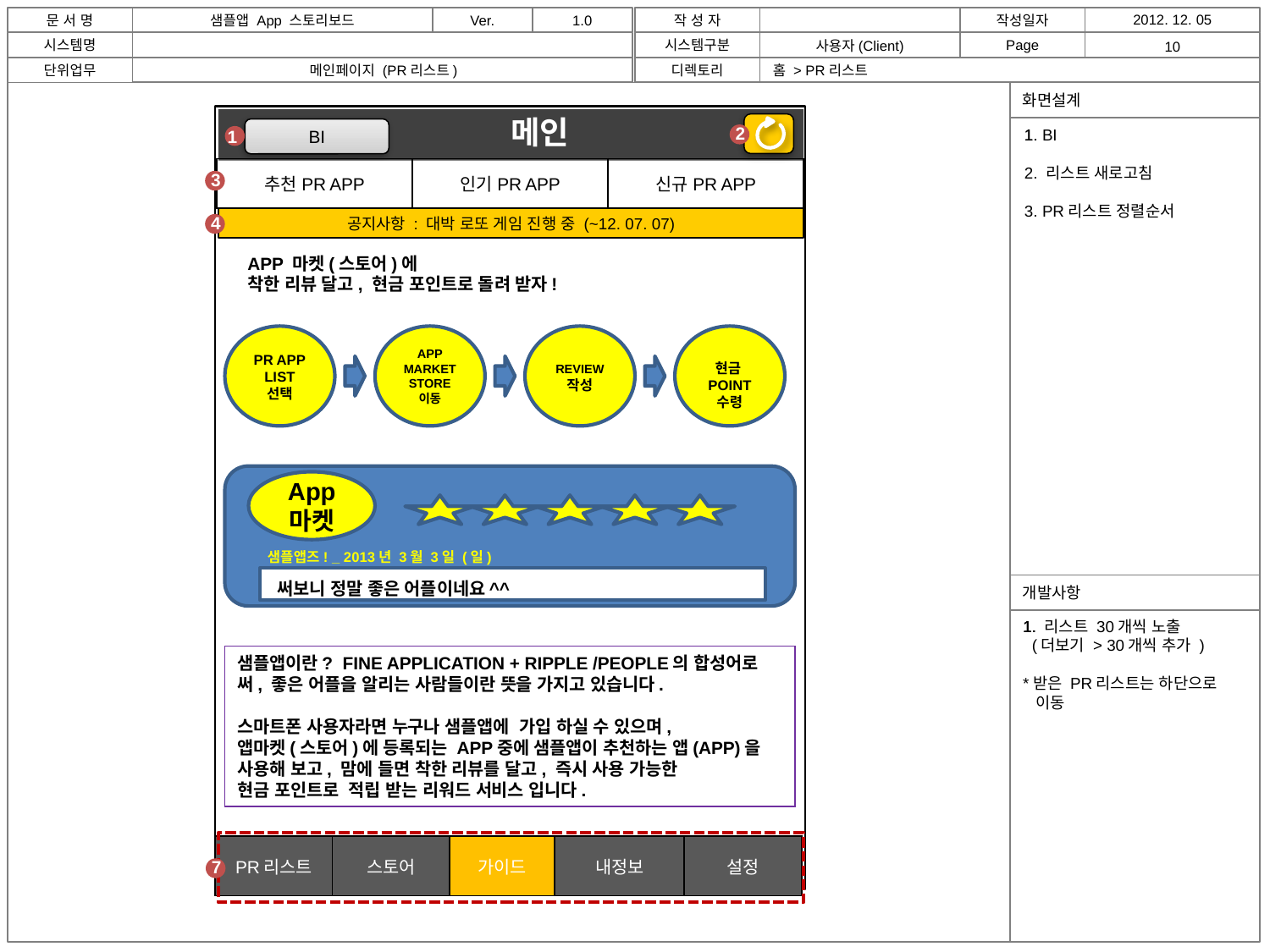

메인페이지 (PR리스트)
홈 > PR리스트

메인

2

BI
1. BI

2. 리스트 새로고침

3. PR리스트 정렬순서

1

| 추천PR APP | 인기PR APP | 신규PR APP |
| --- | --- | --- |
3

4

공지사항 : 대박 로또 게임 진행 중 (~12. 07. 07)
APP 마켓(스토어)에
착한 리뷰 달고, 현금 포인트로 돌려 받자!
PR APP
LIST
선택
APP
MARKET
STORE
이동
REVIEW 작성

현금POINT
수령

App
마켓

샘플앱즈! _ 2013년 3월 3일 (일)

써보니 정말 좋은 어플이네요^^
1. 리스트 30개씩 노출
  (더보기 > 30개씩 추가 )

*받은 PR리스트는 하단으로
  이동
1.
샘플앱이란?  FINE APPLICATION + RIPPLE /PEOPLE의 합성어로써, 좋은 어플을 알리는 사람들이란 뜻을 가지고 있습니다.

스마트폰 사용자라면 누구나 샘플앱에  가입 하실 수 있으며,
앱마켓(스토어)에 등록되는 APP중에 샘플앱이 추천하는 앱(APP)을 사용해 보고, 맘에 들면 착한 리뷰를 달고, 즉시 사용 가능한
현금 포인트로  적립 받는 리워드 서비스 입니다.

| PR리스트 | 스토어 | 가이드 | 내정보 | 설정 |
| --- | --- | --- | --- | --- |
7